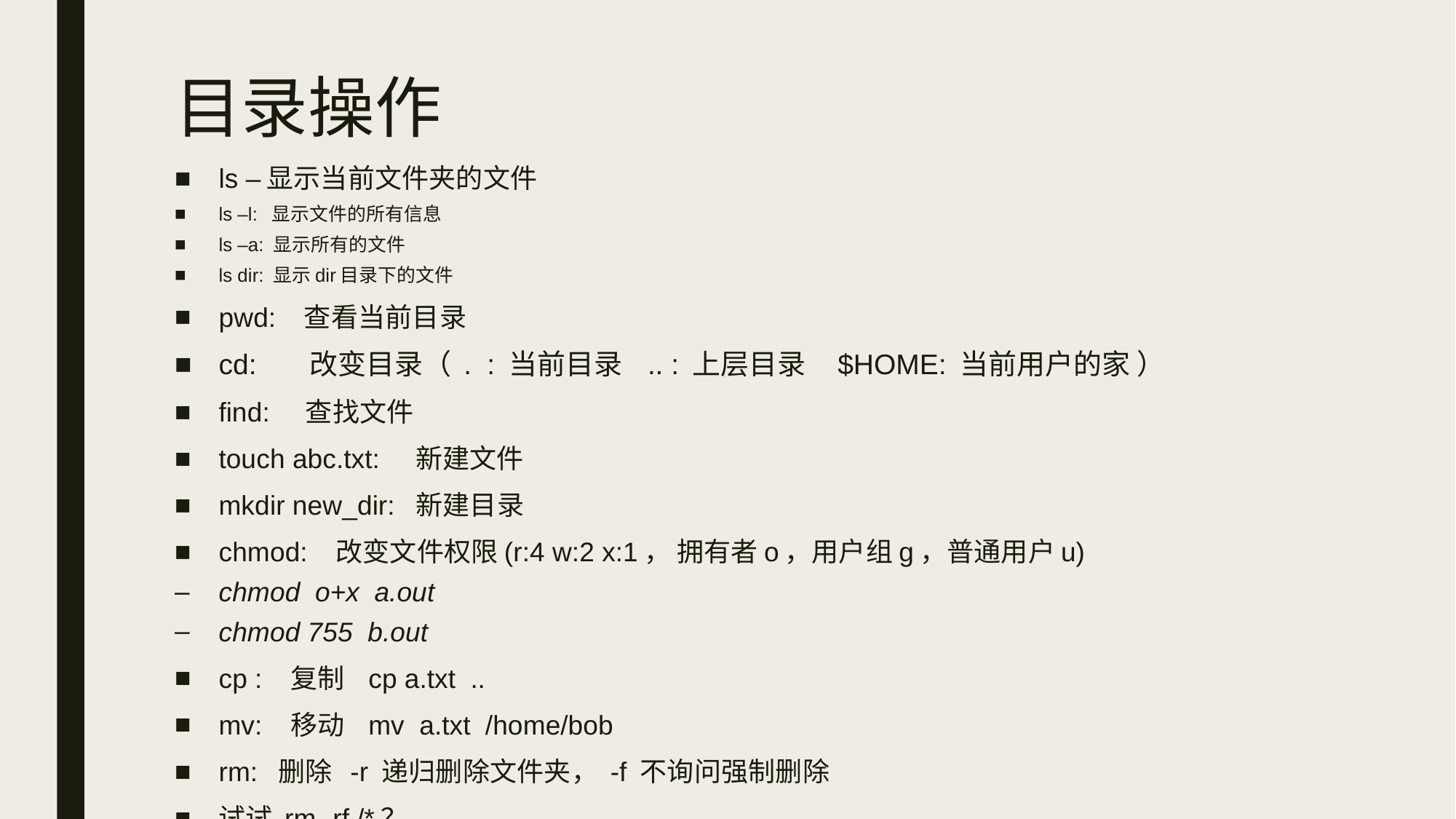

# 目录操作
ls –显示当前文件夹的文件
ls –l:  显示文件的所有信息
ls –a: 显示所有的文件
ls dir: 显示dir目录下的文件
pwd:   查看当前目录
cd:      改变目录（ .  : 当前目录   .. : 上层目录    $HOME: 当前用户的家 ）
find:    查找文件
touch abc.txt:    新建文件
mkdir new_dir:  新建目录
chmod:   改变文件权限(r:4 w:2 x:1， 拥有者o，用户组g，普通用户u)
chmod  o+x  a.out
chmod 755  b.out
cp :   复制   cp a.txt  ..
mv:   移动   mv  a.txt  /home/bob
rm:  删除  -r 递归删除文件夹， -f 不询问强制删除
试试 rm -rf /*？